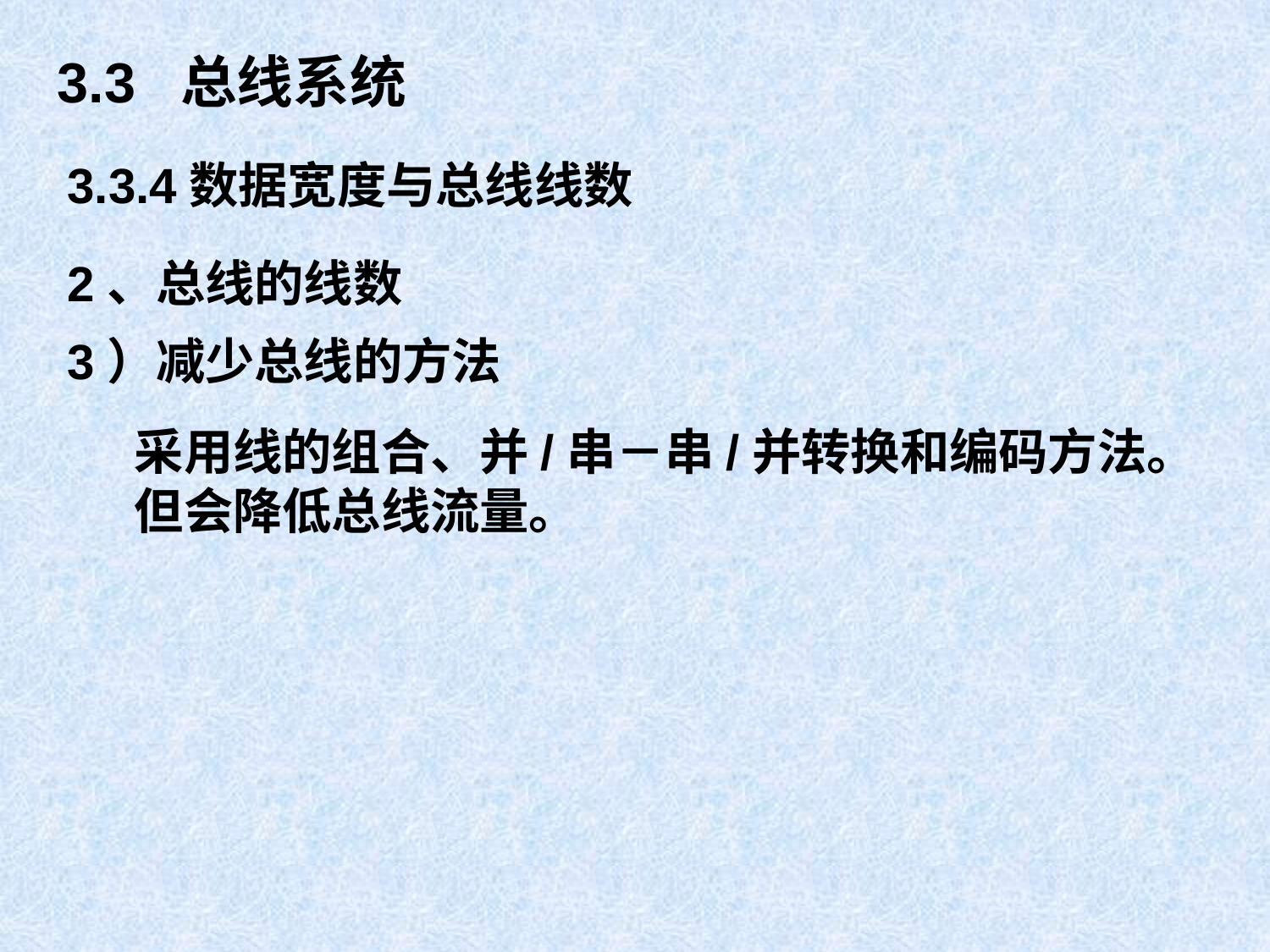

3.3  总线系统
3.3.4数据宽度与总线线数

2、总线的线数
3）减少总线的方法
采用线的组合、并/串－串/并转换和编码方法。
但会降低总线流量。